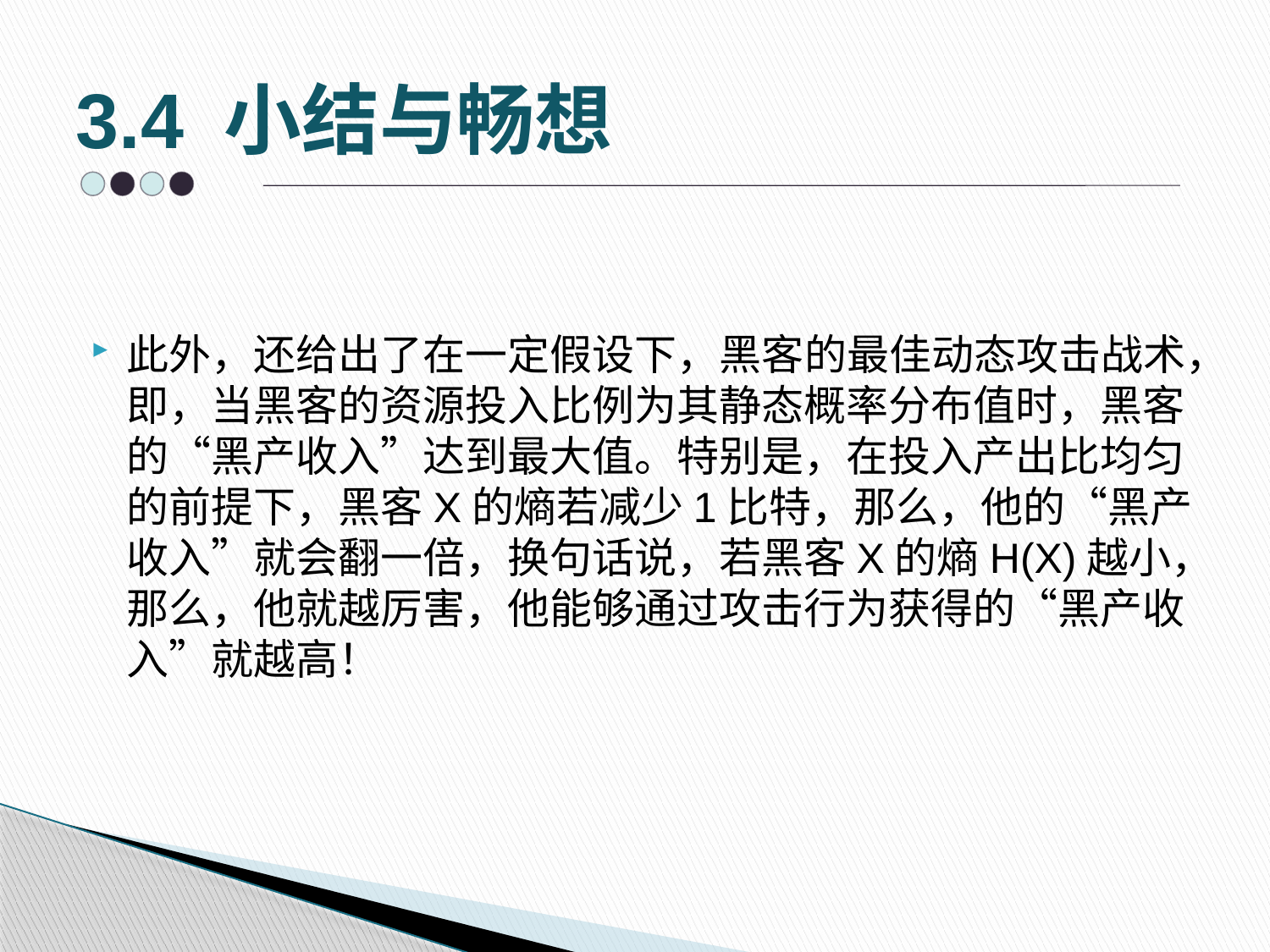

# 3.4 小结与畅想

此外，还给出了在一定假设下，黑客的最佳动态攻击战术，即，当黑客的资源投入比例为其静态概率分布值时，黑客的“黑产收入”达到最大值。特别是，在投入产出比均匀的前提下，黑客X的熵若减少1比特，那么，他的“黑产收入”就会翻一倍，换句话说，若黑客X的熵H(X)越小，那么，他就越厉害，他能够通过攻击行为获得的“黑产收入”就越高！